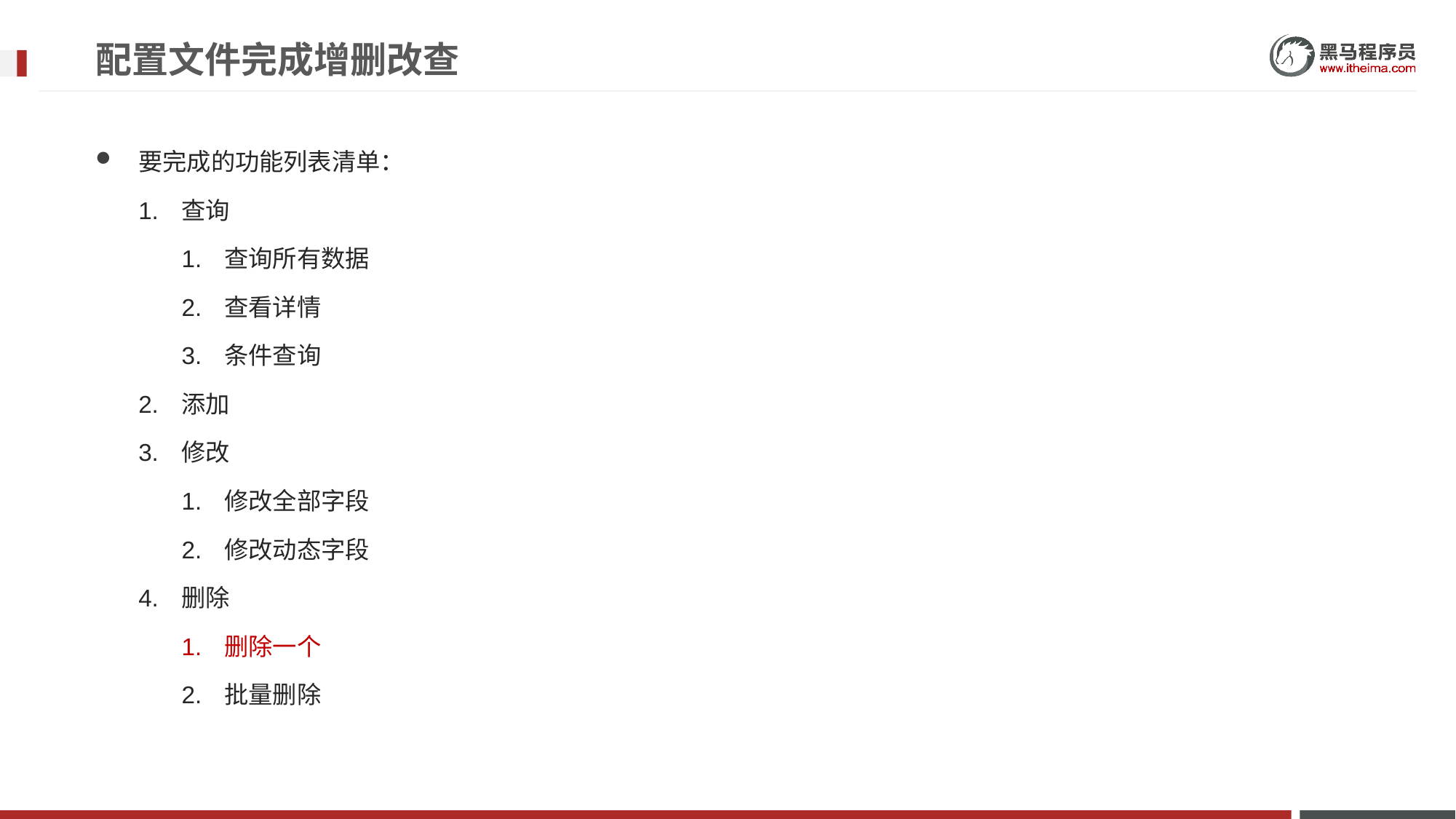

# 配置文件完成增删改查
要完成的功能列表清单：
查询
查询所有数据
查看详情
条件查询
添加
修改
修改全部字段
修改动态字段
删除
删除一个
批量删除